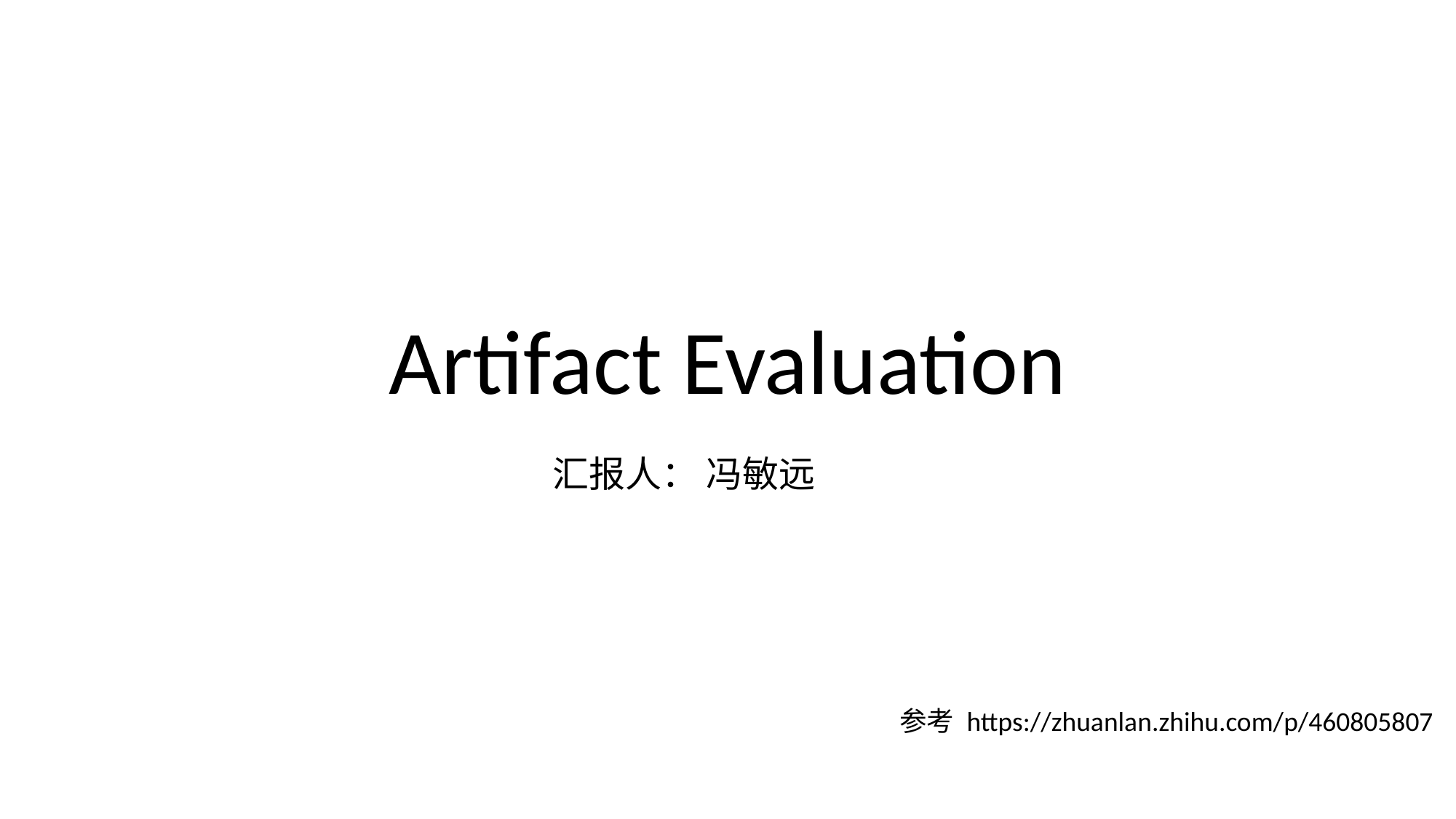

# Artifact Evaluation
汇报人： 冯敏远
参考 https://zhuanlan.zhihu.com/p/460805807